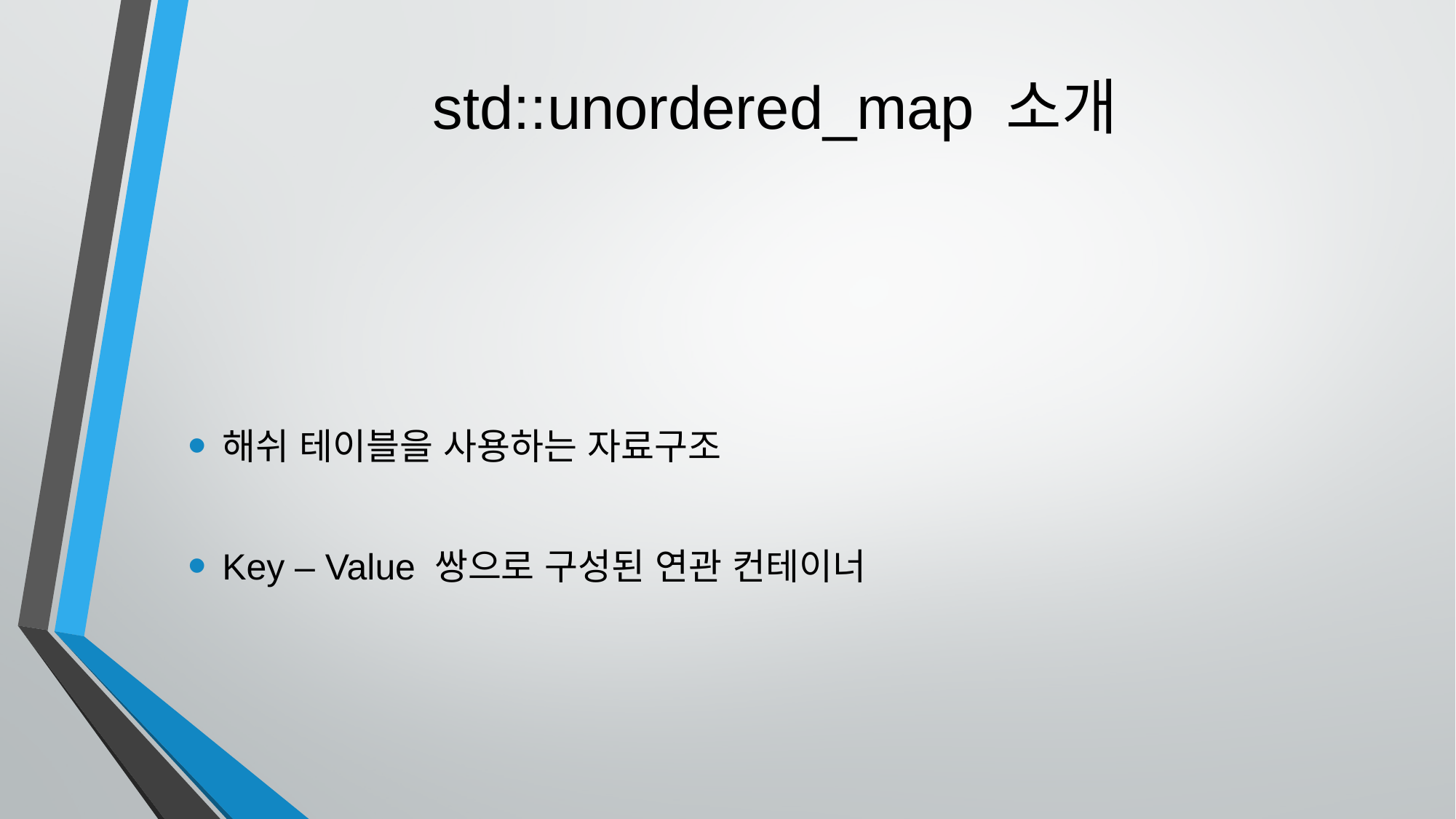

# std::unordered_map 소개
해쉬 테이블을 사용하는 자료구조

Key – Value 쌍으로 구성된 연관 컨테이너